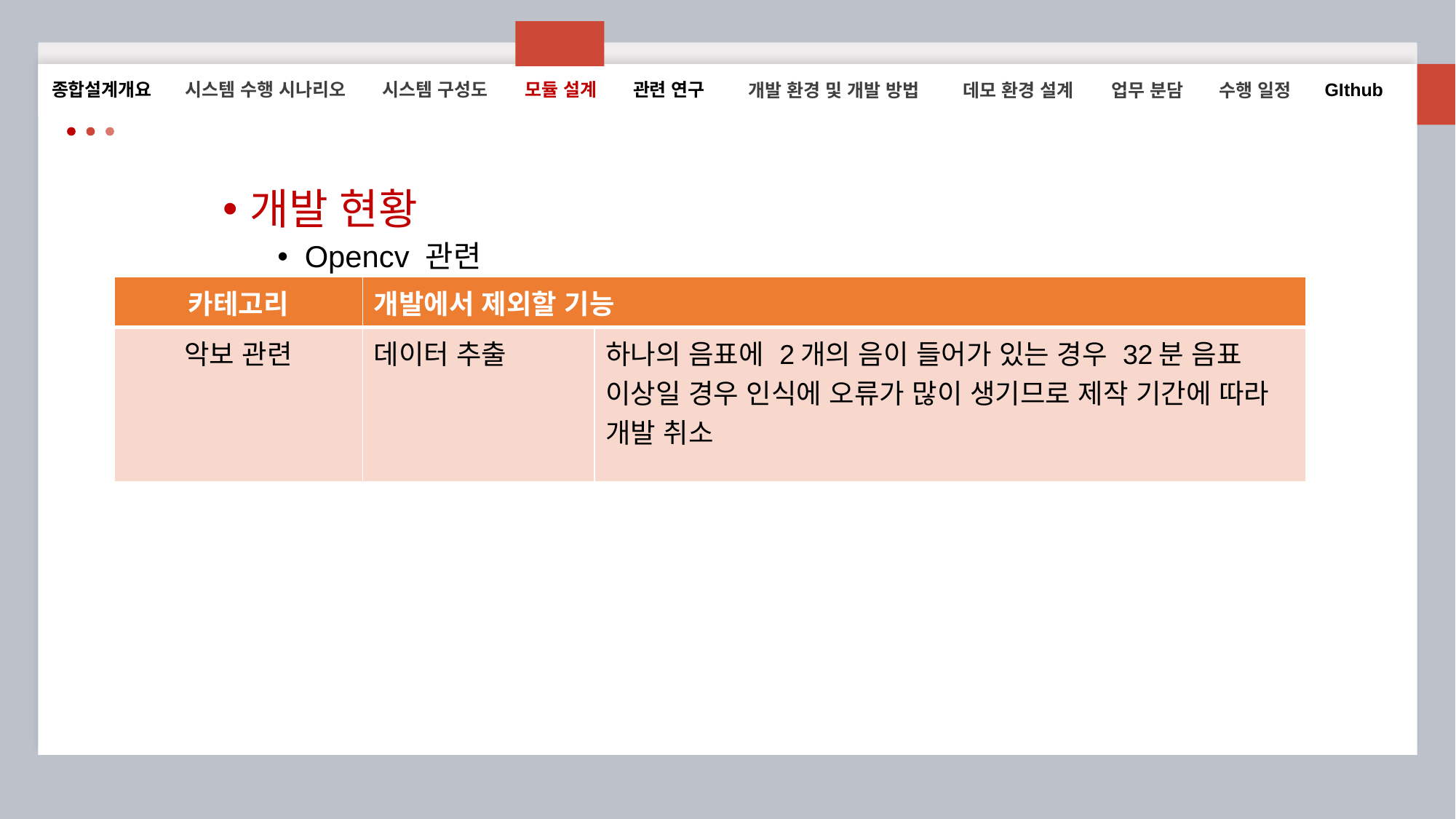

시스템 수행 시나리오
시스템 구성도
모듈 설계
관련 연구
GIthub
종합설계개요
개발 환경 및 개발 방법
데모 환경 설계
업무 분담
수행 일정

개발 현황
Opencv 관련

| 카테고리 | 개발에서 제외할 기능 |  |
| --- | --- | --- |
| 악보 관련 | 데이터 추출 | 하나의 음표에 2개의 음이 들어가 있는 경우 32분 음표 이상일 경우 인식에 오류가 많이 생기므로 제작 기간에 따라 개발 취소 |